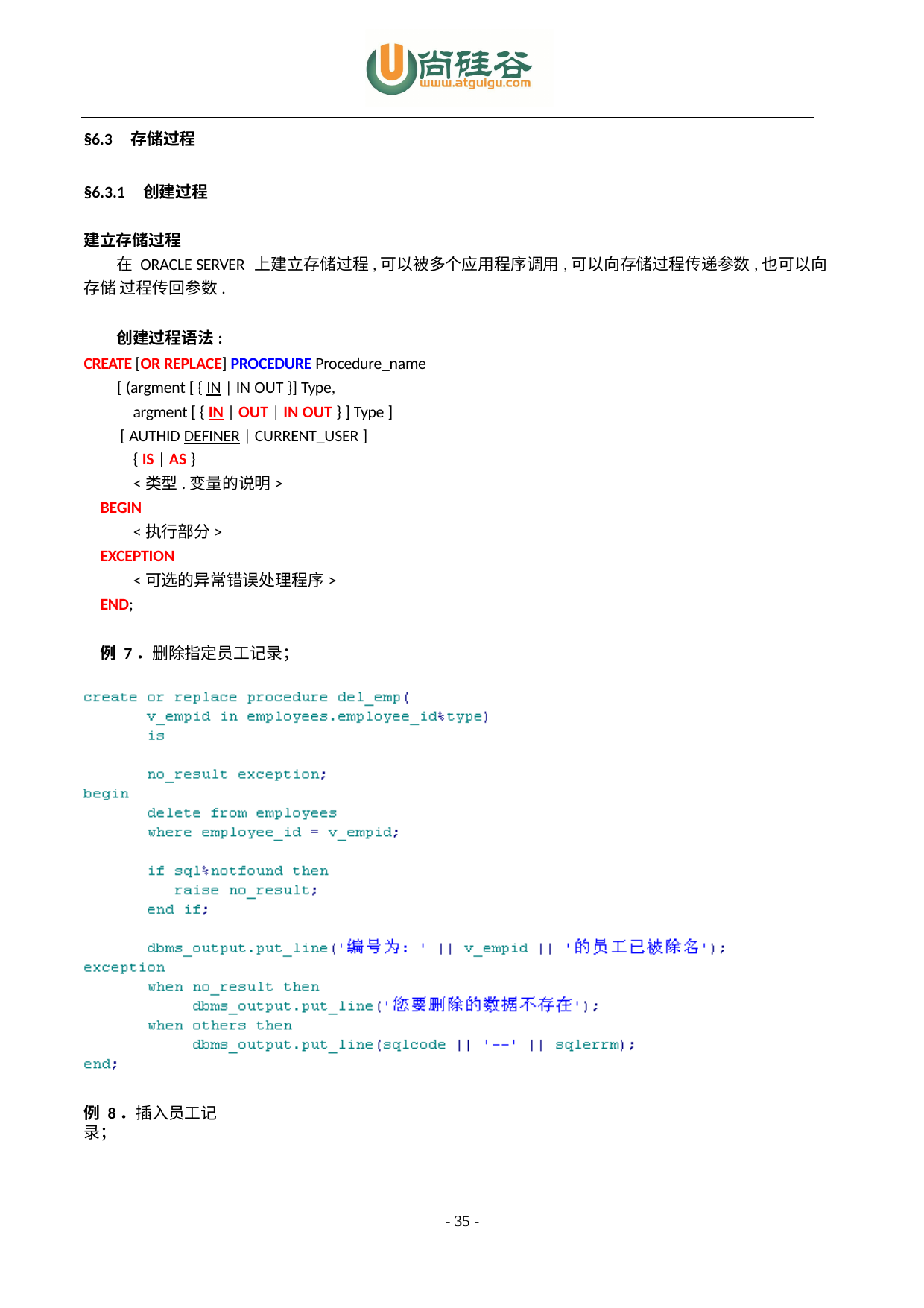

§6.3	存储过程
§6.3.1	创建过程 建立存储过程
在 ORACLE SERVER 上建立存储过程,可以被多个应用程序调用,可以向存储过程传递参数,也可以向存储 过程传回参数.

创建过程语法:
CREATE [OR REPLACE] PROCEDURE Procedure_name  [ (argment [ { IN | IN OUT }] Type,
argment [ { IN | OUT | IN OUT } ] Type ]  [ AUTHID DEFINER | CURRENT_USER ]
{ IS | AS }
<类型.变量的说明>
BEGIN
<执行部分>
EXCEPTION
<可选的异常错误处理程序>
END;

例 7．删除指定员工记录；

例 8．插入员工记录；
- 35 -